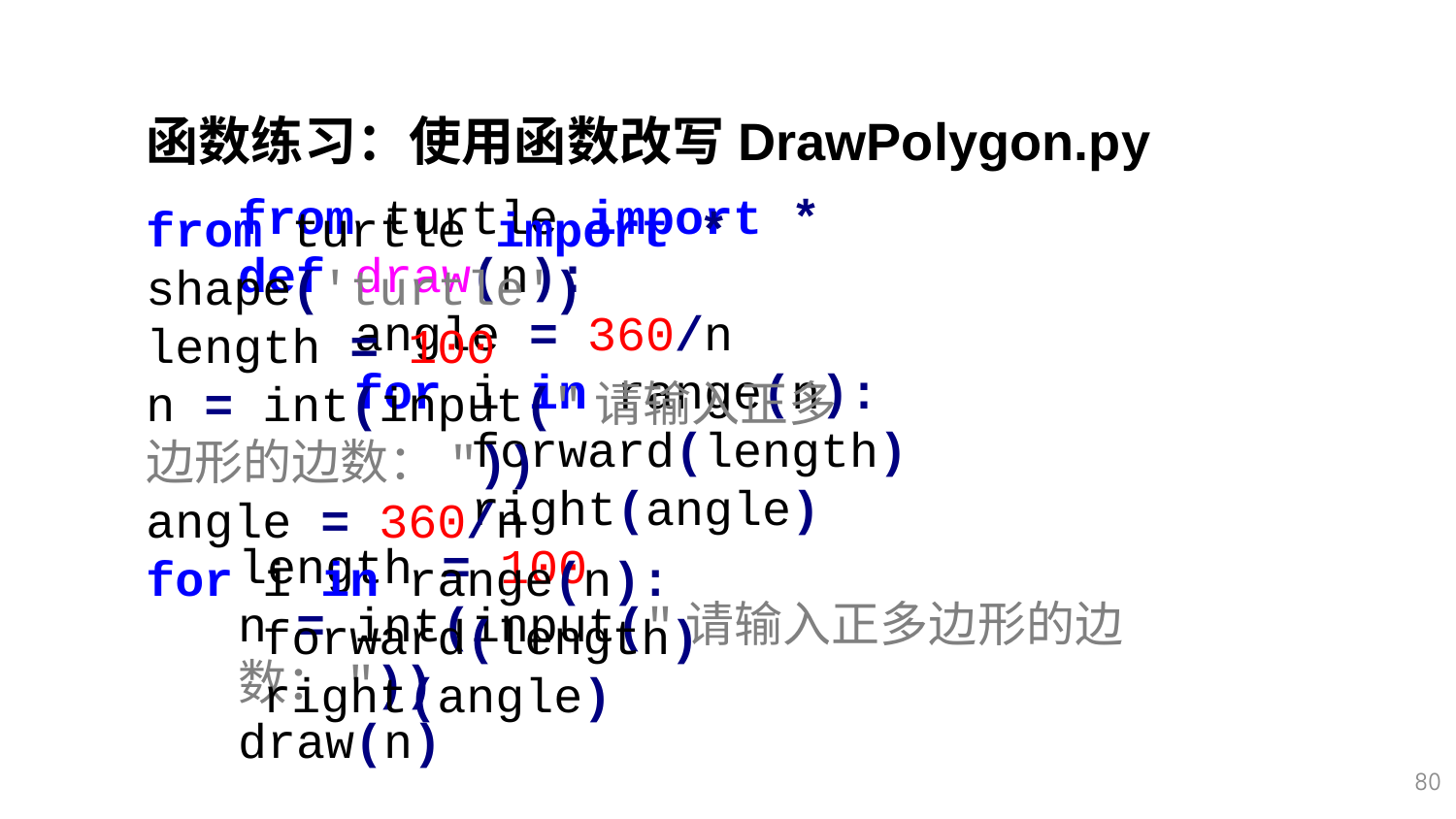

函数练习：使用函数改写DrawPolygon.py
from turtle import *
def draw(n):
    angle = 360/n
    for i in range(n):
        forward(length)
        right(angle)
length = 100
n = int(input("请输入正多边形的边数："))
draw(n)
from turtle import *
shape('turtle')
length = 100
n = int(input("请输入正多边形的边数："))
angle = 360/n
for i in range(n):
    forward(length)
    right(angle)
80